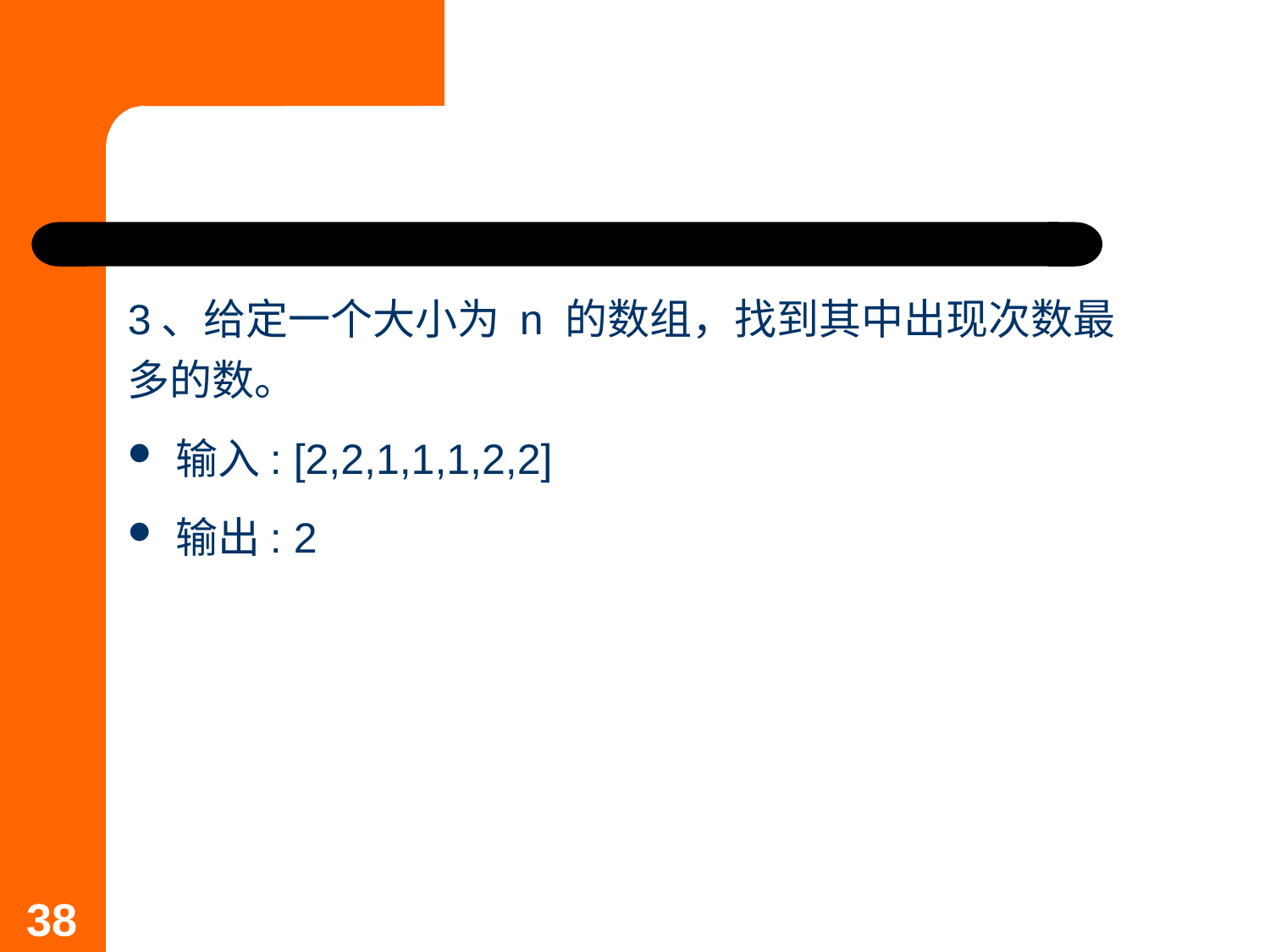

#
3、给定一个大小为 n 的数组，找到其中出现次数最多的数。
输入: [2,2,1,1,1,2,2]
输出: 2
38